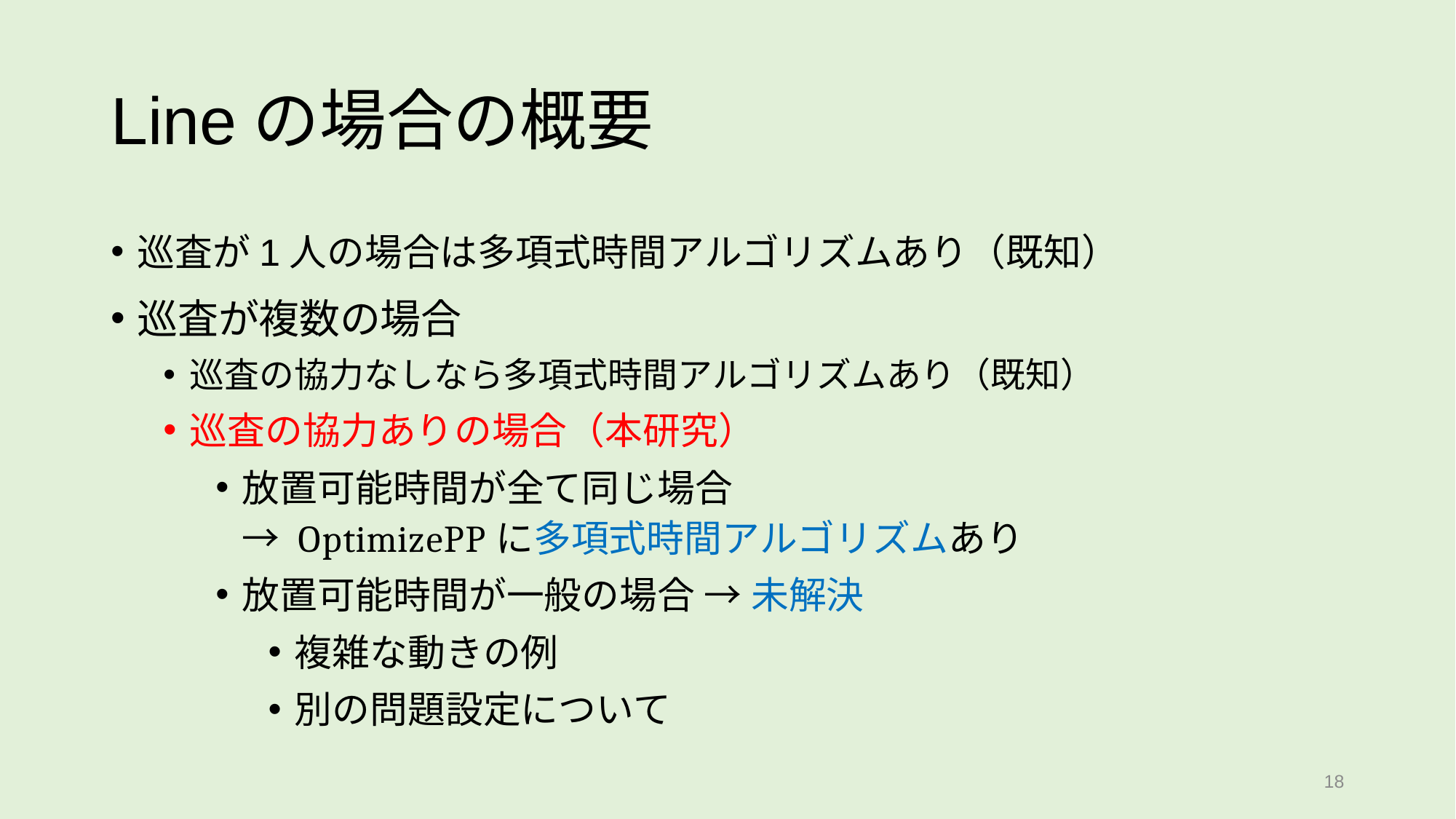

# Lineの場合の概要
巡査が1人の場合は多項式時間アルゴリズムあり（既知）
巡査が複数の場合
巡査の協力なしなら多項式時間アルゴリズムあり（既知）
巡査の協力ありの場合（本研究）
放置可能時間が全て同じ場合
→ OptimizePPに多項式時間アルゴリズムあり
放置可能時間が一般の場合 → 未解決
複雑な動きの例
別の問題設定について
18